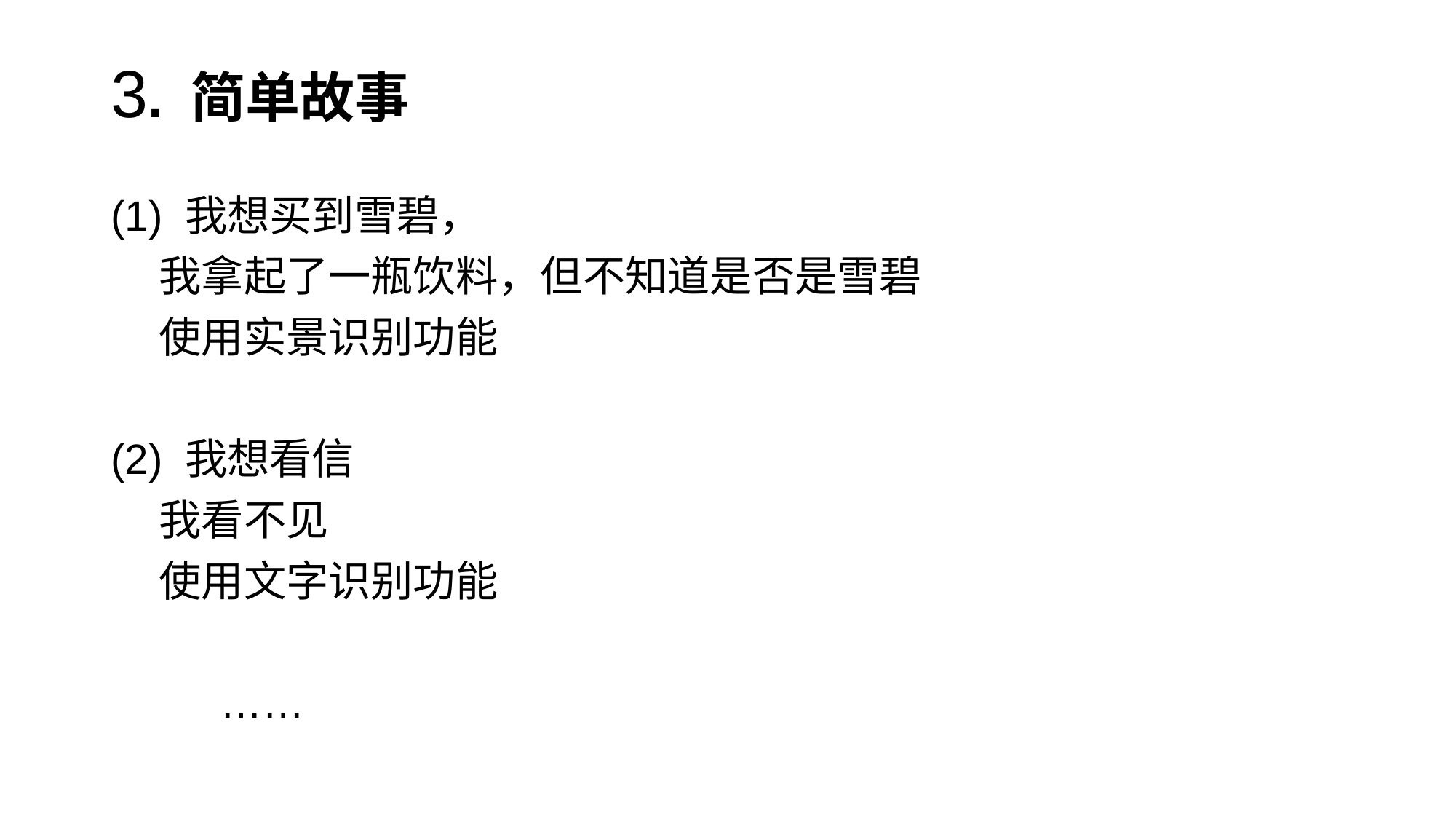

3. 简单故事
(1) 我想买到雪碧，
    我拿起了一瓶饮料，但不知道是否是雪碧
    使用实景识别功能

(2) 我想看信
    我看不见
    使用文字识别功能

	……